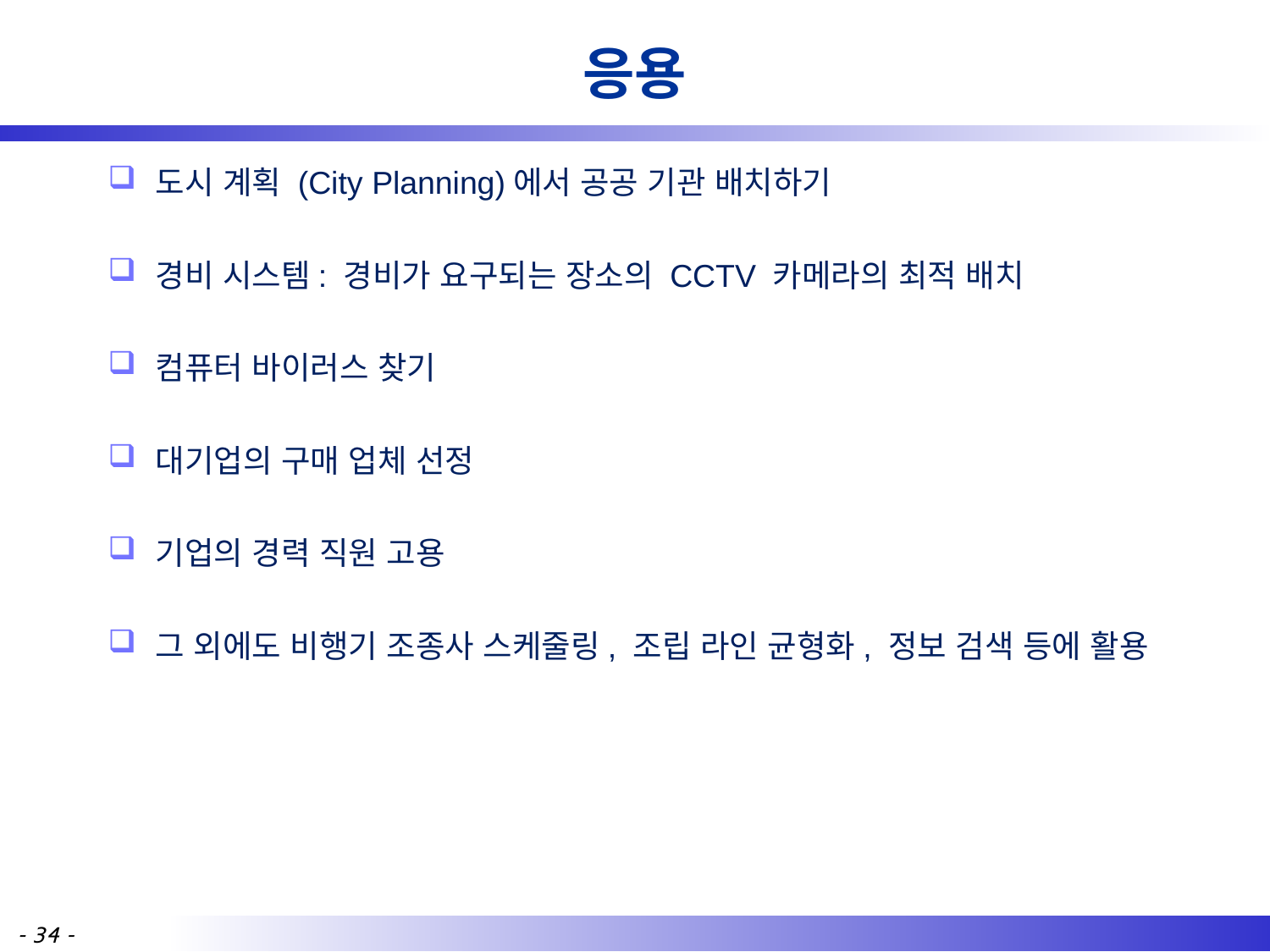

# 응용
도시 계획 (City Planning)에서 공공 기관 배치하기

경비 시스템: 경비가 요구되는 장소의 CCTV 카메라의 최적 배치

컴퓨터 바이러스 찾기

대기업의 구매 업체 선정

기업의 경력 직원 고용

그 외에도 비행기 조종사 스케줄링, 조립 라인 균형화, 정보 검색 등에 활용
- 34 -